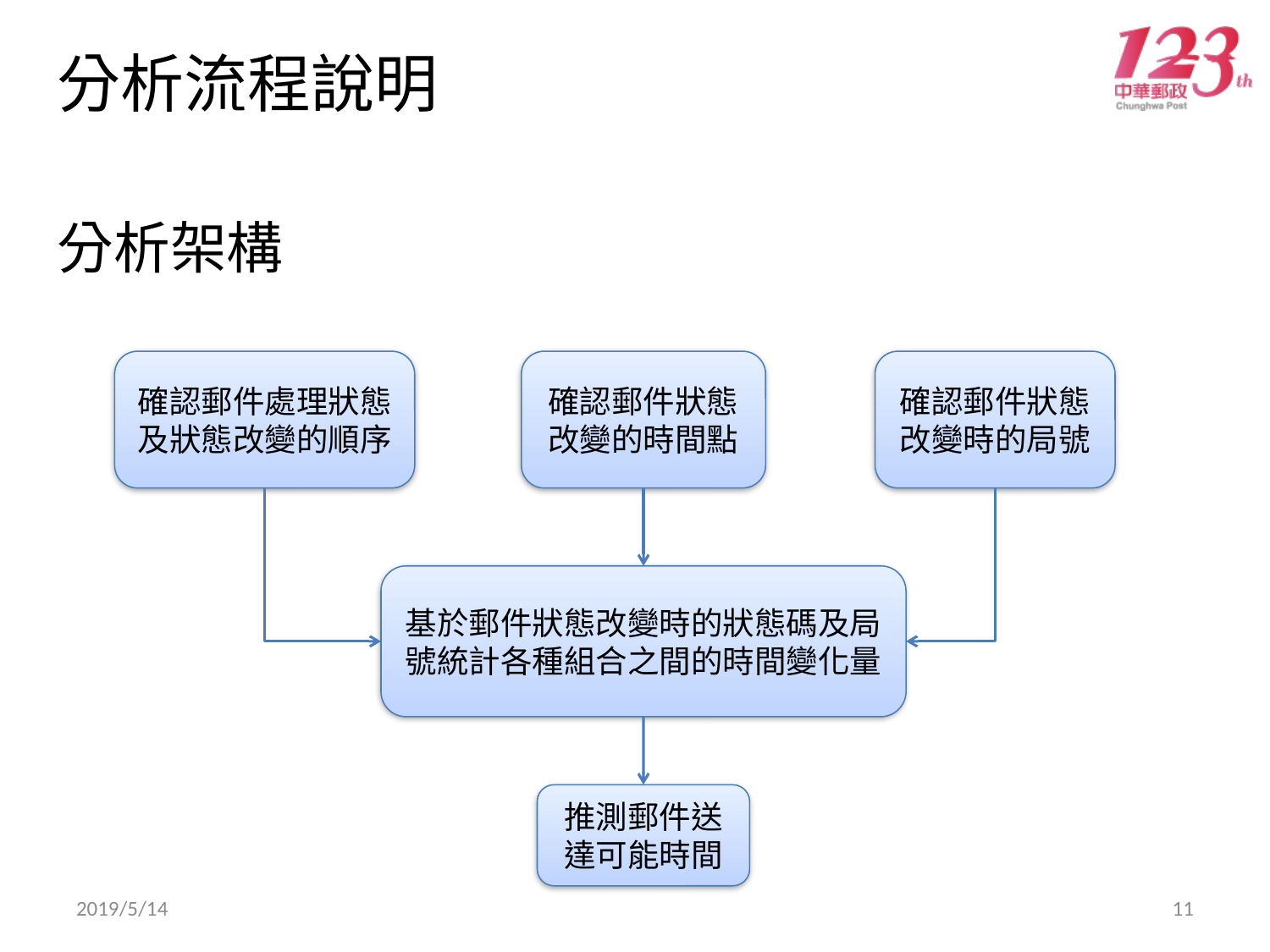

分析流程說明
分析架構
確認郵件處理狀態及狀態改變的順序
確認郵件狀態改變的時間點
確認郵件狀態改變時的局號
基於郵件狀態改變時的狀態碼及局號統計各種組合之間的時間變化量
推測郵件送達可能時間
2019/5/14
11